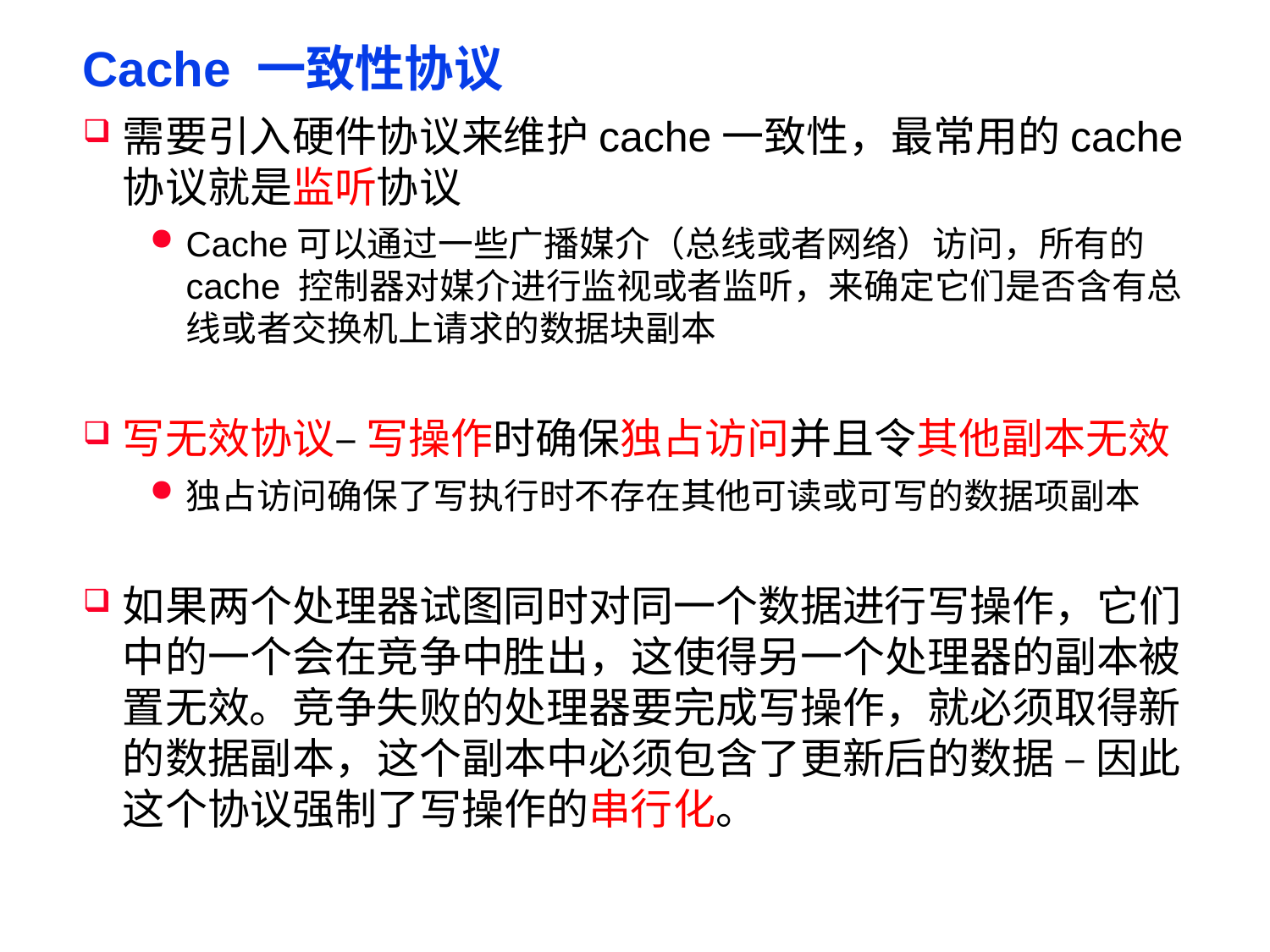

# Cache 一致性协议
需要引入硬件协议来维护cache一致性，最常用的cache协议就是监听协议
Cache可以通过一些广播媒介（总线或者网络）访问，所有的cache 控制器对媒介进行监视或者监听，来确定它们是否含有总线或者交换机上请求的数据块副本

写无效协议– 写操作时确保独占访问并且令其他副本无效
独占访问确保了写执行时不存在其他可读或可写的数据项副本

如果两个处理器试图同时对同一个数据进行写操作，它们中的一个会在竞争中胜出，这使得另一个处理器的副本被置无效。竞争失败的处理器要完成写操作，就必须取得新的数据副本，这个副本中必须包含了更新后的数据 – 因此这个协议强制了写操作的串行化。